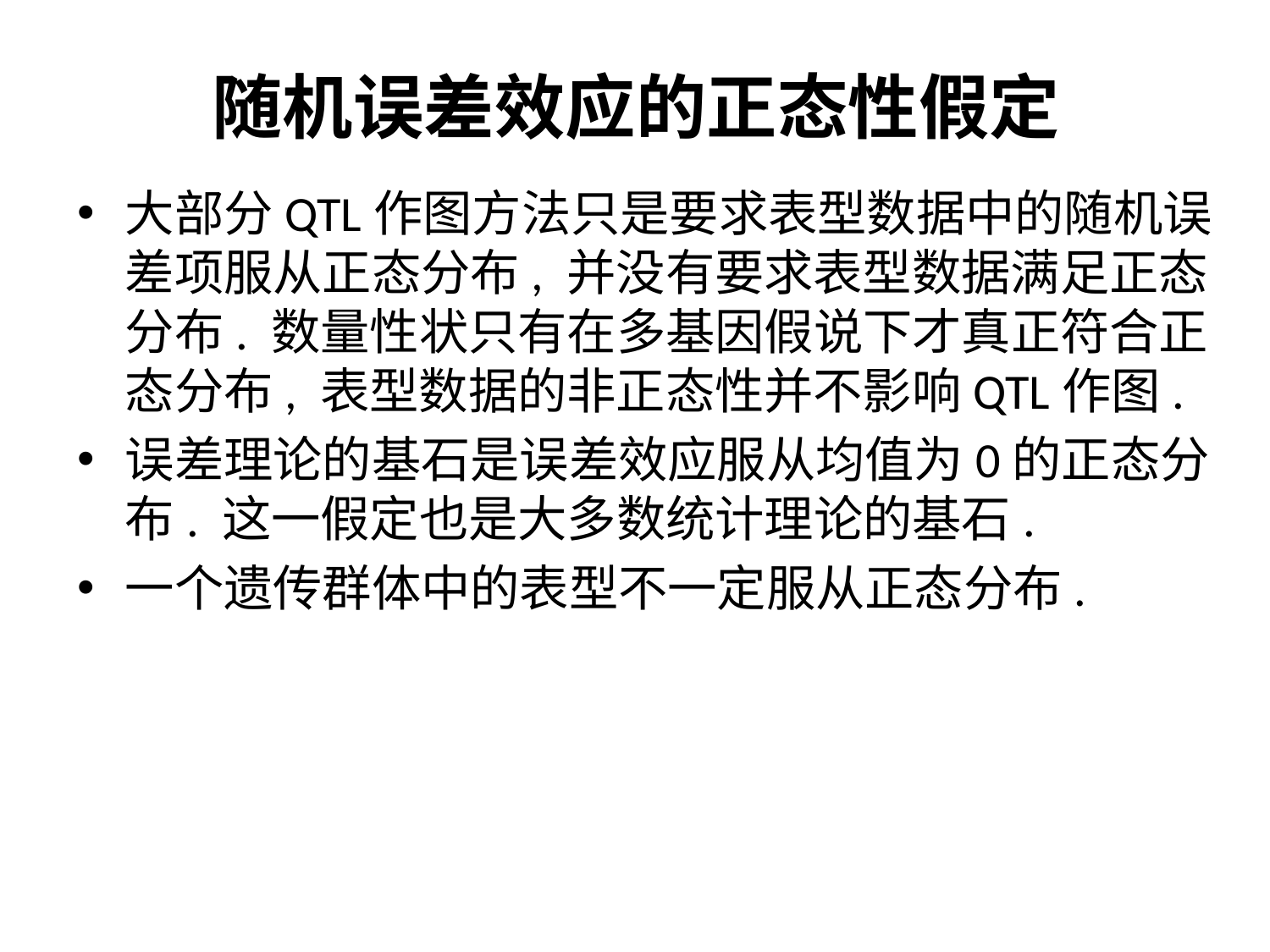

# 随机误差效应的正态性假定
大部分QTL作图方法只是要求表型数据中的随机误差项服从正态分布, 并没有要求表型数据满足正态分布. 数量性状只有在多基因假说下才真正符合正态分布, 表型数据的非正态性并不影响QTL作图.
误差理论的基石是误差效应服从均值为0的正态分布. 这一假定也是大多数统计理论的基石.
一个遗传群体中的表型不一定服从正态分布.